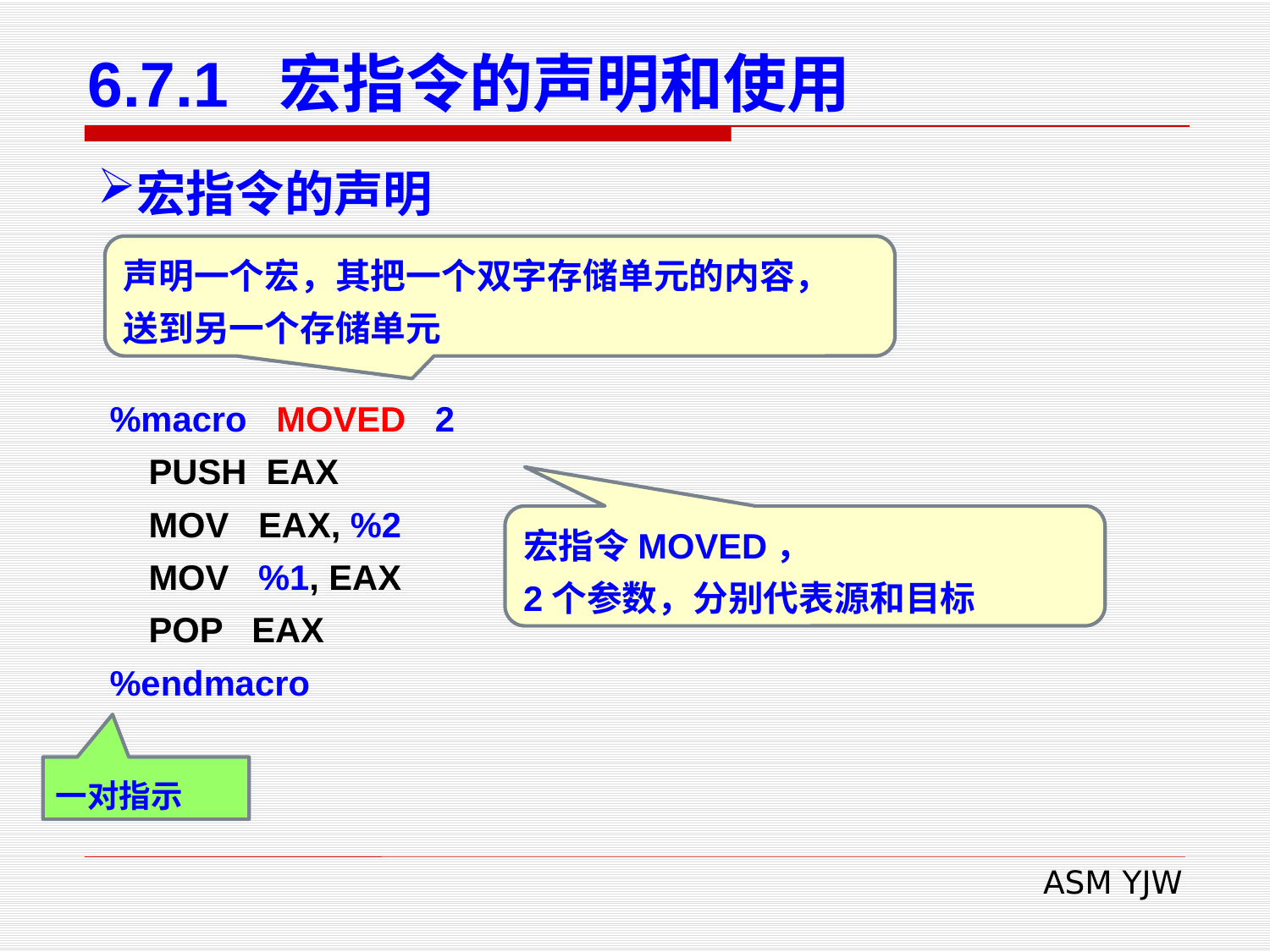

# 6.7.1  宏指令的声明和使用
宏指令的声明
声明一个宏，其把一个双字存储单元的内容，
送到另一个存储单元
%macro   MOVED   2
    PUSH  EAX
    MOV   EAX, %2
    MOV   %1, EAX
    POP   EAX
%endmacro
宏指令MOVED，
2个参数，分别代表源和目标
一对指示